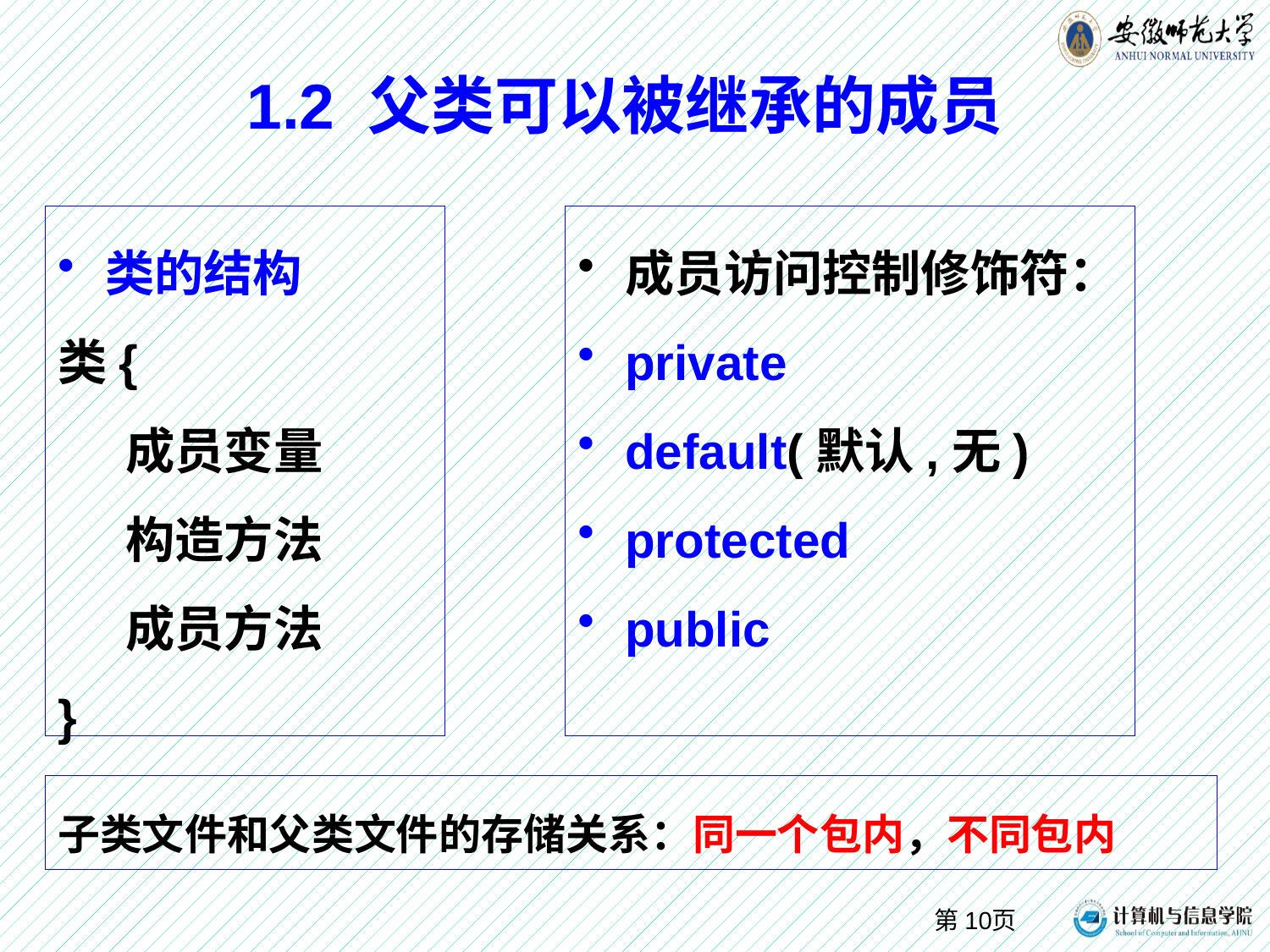

# 1.2 父类可以被继承的成员
类的结构
类{
     成员变量
     构造方法
     成员方法
}
成员访问控制修饰符：
private
default(默认,无)
protected
public
子类文件和父类文件的存储关系：同一个包内，不同包内
第10页